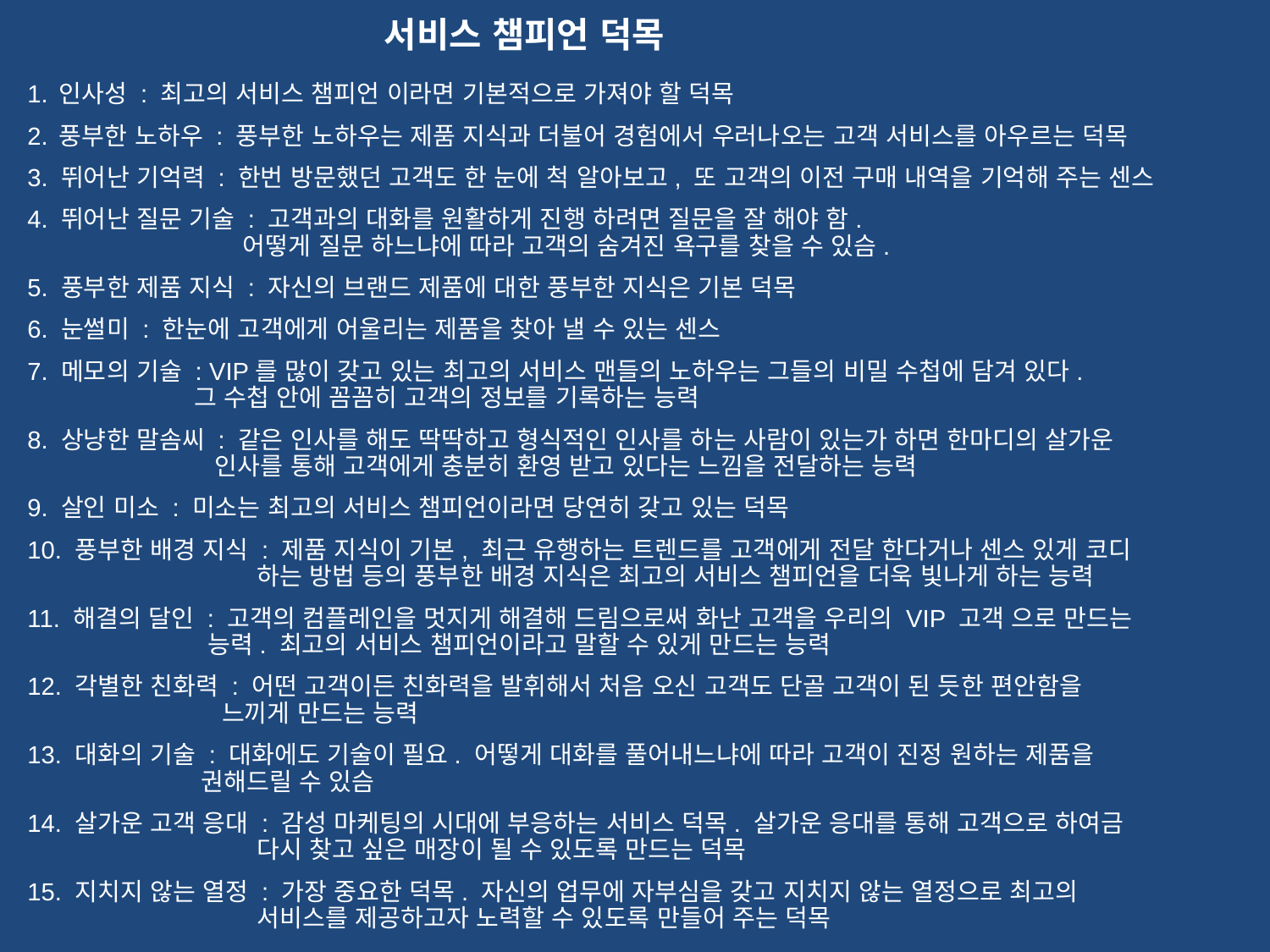

서비스 챔피언 덕목

인사성 : 최고의 서비스 챔피언 이라면 기본적으로 가져야 할 덕목

풍부한 노하우 : 풍부한 노하우는 제품 지식과 더불어 경험에서 우러나오는 고객 서비스를 아우르는 덕목

3. 뛰어난 기억력 : 한번 방문했던 고객도 한 눈에 척 알아보고, 또 고객의 이전 구매 내역을 기억해 주는 센스

4. 뛰어난 질문 기술 : 고객과의 대화를 원활하게 진행 하려면 질문을 잘 해야 함.
                              어떻게 질문 하느냐에 따라 고객의 숨겨진 욕구를 찾을 수 있슴.

5. 풍부한 제품 지식 : 자신의 브랜드 제품에 대한 풍부한 지식은 기본 덕목

6. 눈썰미 : 한눈에 고객에게 어울리는 제품을 찾아 낼 수 있는 센스

7. 메모의 기술 : VIP를 많이 갖고 있는 최고의 서비스 맨들의 노하우는 그들의 비밀 수첩에 담겨 있다.
                       그 수첩 안에 꼼꼼히 고객의 정보를 기록하는 능력

8. 상냥한 말솜씨 : 같은 인사를 해도 딱딱하고 형식적인 인사를 하는 사람이 있는가 하면 한마디의 살가운
                          인사를 통해 고객에게 충분히 환영 받고 있다는 느낌을 전달하는 능력

9. 살인 미소 : 미소는 최고의 서비스 챔피언이라면 당연히 갖고 있는 덕목

10. 풍부한 배경 지식 : 제품 지식이 기본, 최근 유행하는 트렌드를 고객에게 전달 한다거나 센스 있게 코디
                                하는 방법 등의 풍부한 배경 지식은 최고의 서비스 챔피언을 더욱 빛나게 하는 능력

11. 해결의 달인 : 고객의 컴플레인을 멋지게 해결해 드림으로써 화난 고객을 우리의 VIP 고객 으로 만드는
                         능력. 최고의 서비스 챔피언이라고 말할 수 있게 만드는 능력

12. 각별한 친화력 : 어떤 고객이든 친화력을 발휘해서 처음 오신 고객도 단골 고객이 된 듯한 편안함을
                           느끼게 만드는 능력

13. 대화의 기술 : 대화에도 기술이 필요. 어떻게 대화를 풀어내느냐에 따라 고객이 진정 원하는 제품을
                        권해드릴 수 있슴

14. 살가운 고객 응대 : 감성 마케팅의 시대에 부응하는 서비스 덕목. 살가운 응대를 통해 고객으로 하여금
                                다시 찾고 싶은 매장이 될 수 있도록 만드는 덕목

15. 지치지 않는 열정 : 가장 중요한 덕목. 자신의 업무에 자부심을 갖고 지치지 않는 열정으로 최고의
                                서비스를 제공하고자 노력할 수 있도록 만들어 주는 덕목